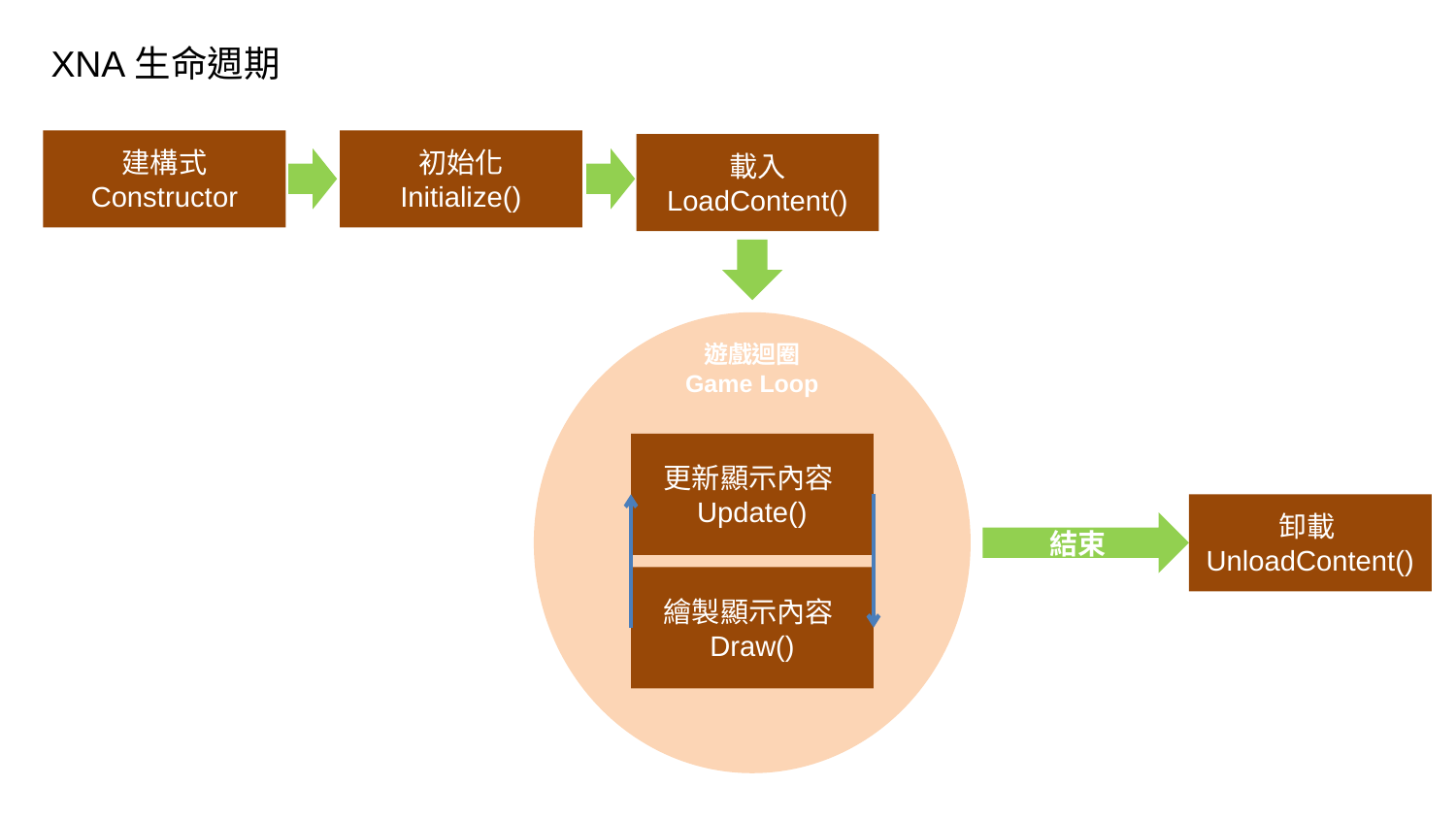

XNA生命週期
建構式
Constructor
初始化
Initialize()
載入
LoadContent()

遊戲迴圈
Game Loop

更新顯示內容Update()
卸載UnloadContent()
結束
繪製顯示內容Draw()